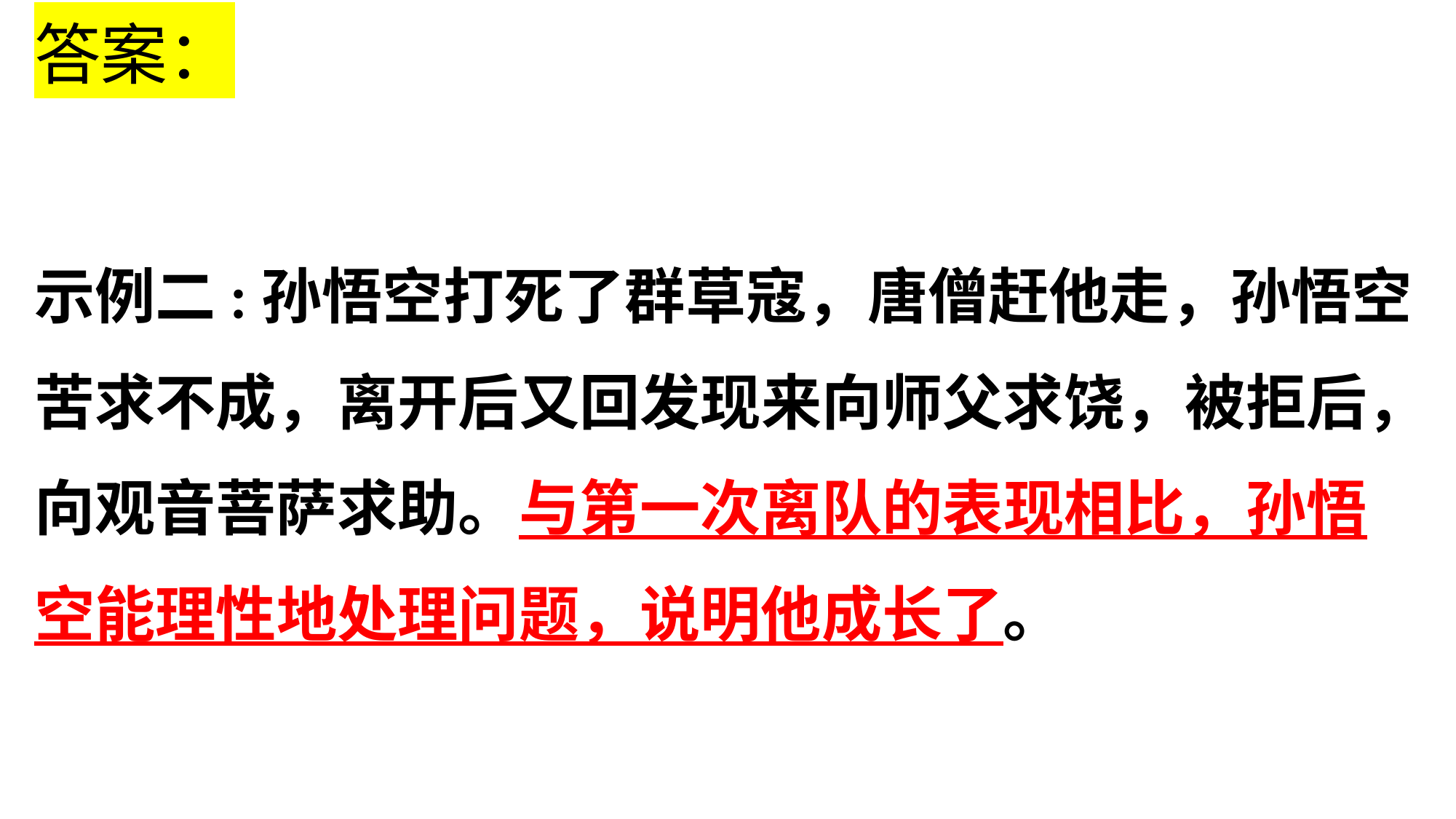

# 答案：
示例二:孙悟空打死了群草寇，唐僧赶他走，孙悟空苦求不成，离开后又回发现来向师父求饶，被拒后，向观音菩萨求助。与第一次离队的表现相比，孙悟空能理性地处理问题，说明他成长了。